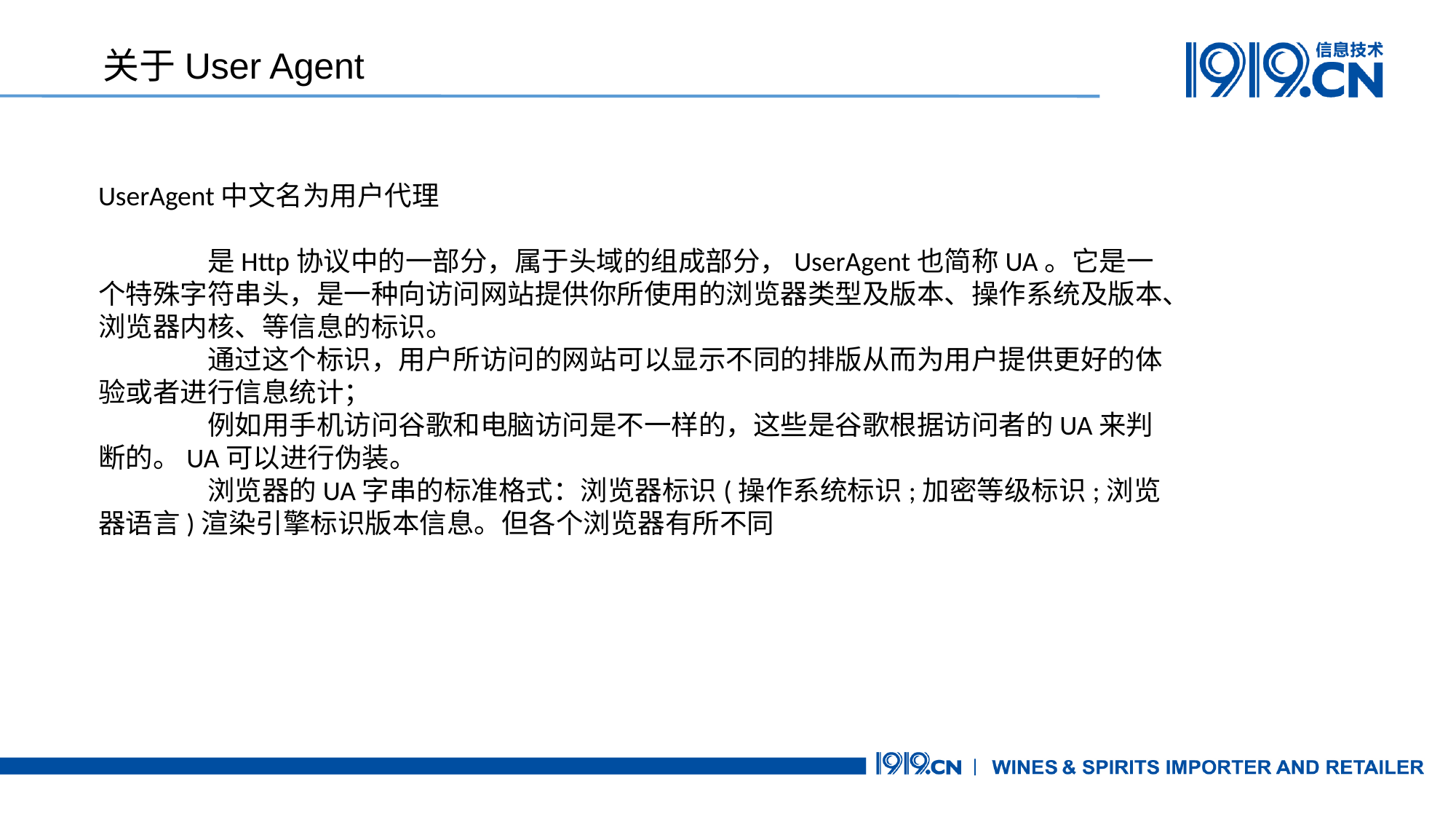

关于User Agent

UserAgent中文名为用户代理

	是Http协议中的一部分，属于头域的组成部分，UserAgent也简称UA。它是一个特殊字符串头，是一种向访问网站提供你所使用的浏览器类型及版本、操作系统及版本、浏览器内核、等信息的标识。
	通过这个标识，用户所访问的网站可以显示不同的排版从而为用户提供更好的体验或者进行信息统计；
	例如用手机访问谷歌和电脑访问是不一样的，这些是谷歌根据访问者的UA来判断的。UA可以进行伪装。
	浏览器的UA字串的标准格式：浏览器标识(操作系统标识;加密等级标识;浏览器语言)渲染引擎标识版本信息。但各个浏览器有所不同

12